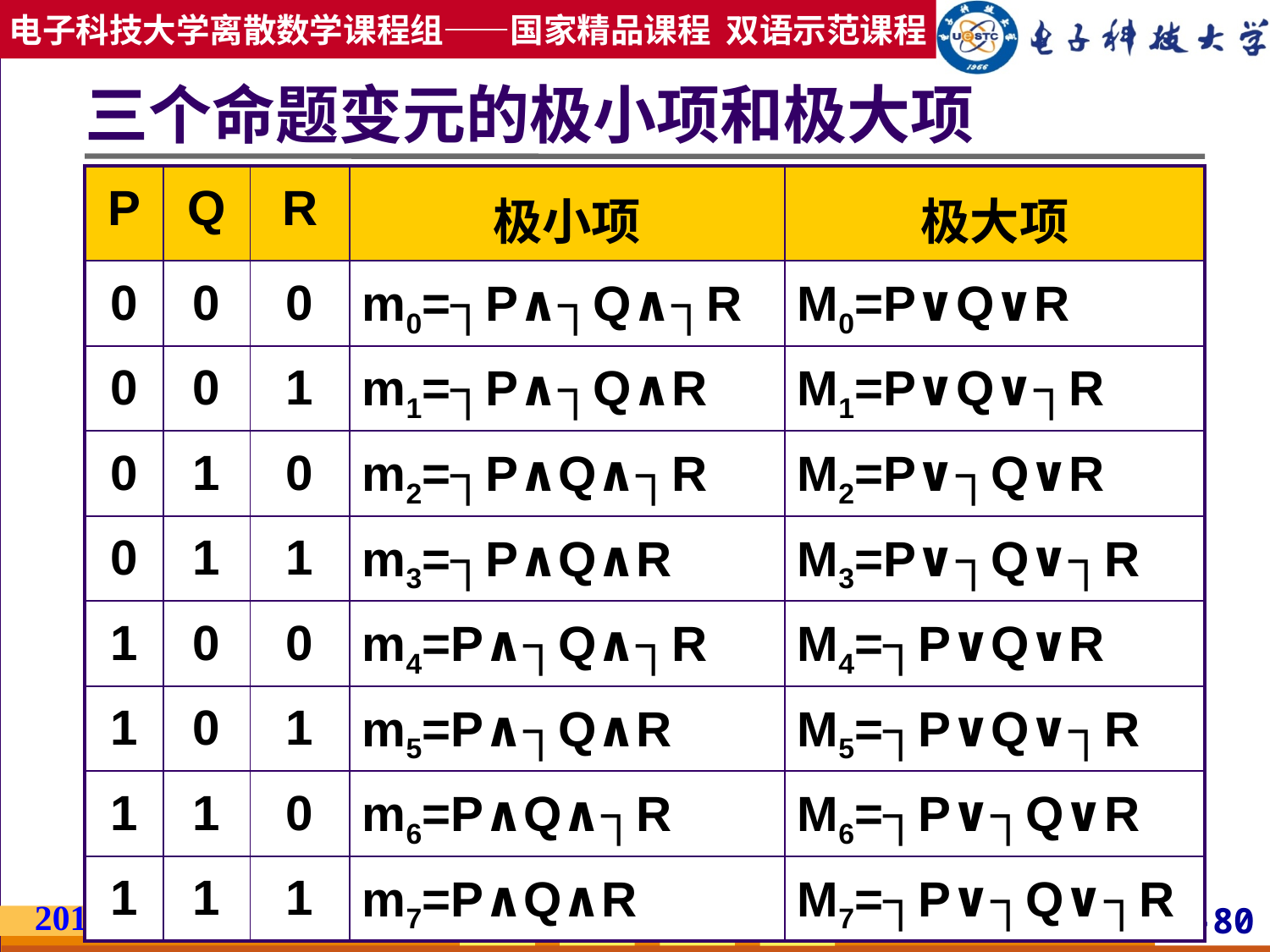

# 三个命题变元的极小项和极大项
| P | Q | R | 极小项 | 极大项 |
| --- | --- | --- | --- | --- |
| 0 | 0 | 0 | m0=┐P∧┐Q∧┐R | M0=P∨Q∨R |
| 0 | 0 | 1 | m1=┐P∧┐Q∧R | M1=P∨Q∨┐R |
| 0 | 1 | 0 | m2=┐P∧Q∧┐R | M2=P∨┐Q∨R |
| 0 | 1 | 1 | m3=┐P∧Q∧R | M3=P∨┐Q∨┐R |
| 1 | 0 | 0 | m4=P∧┐Q∧┐R | M4=┐P∨Q∨R |
| 1 | 0 | 1 | m5=P∧┐Q∧R | M5=┐P∨Q∨┐R |
| 1 | 1 | 0 | m6=P∧Q∧┐R | M6=┐P∨┐Q∨R |
| 1 | 1 | 1 | m7=P∧Q∧R | M7=┐P∨┐Q∨┐R |
2019/2/27